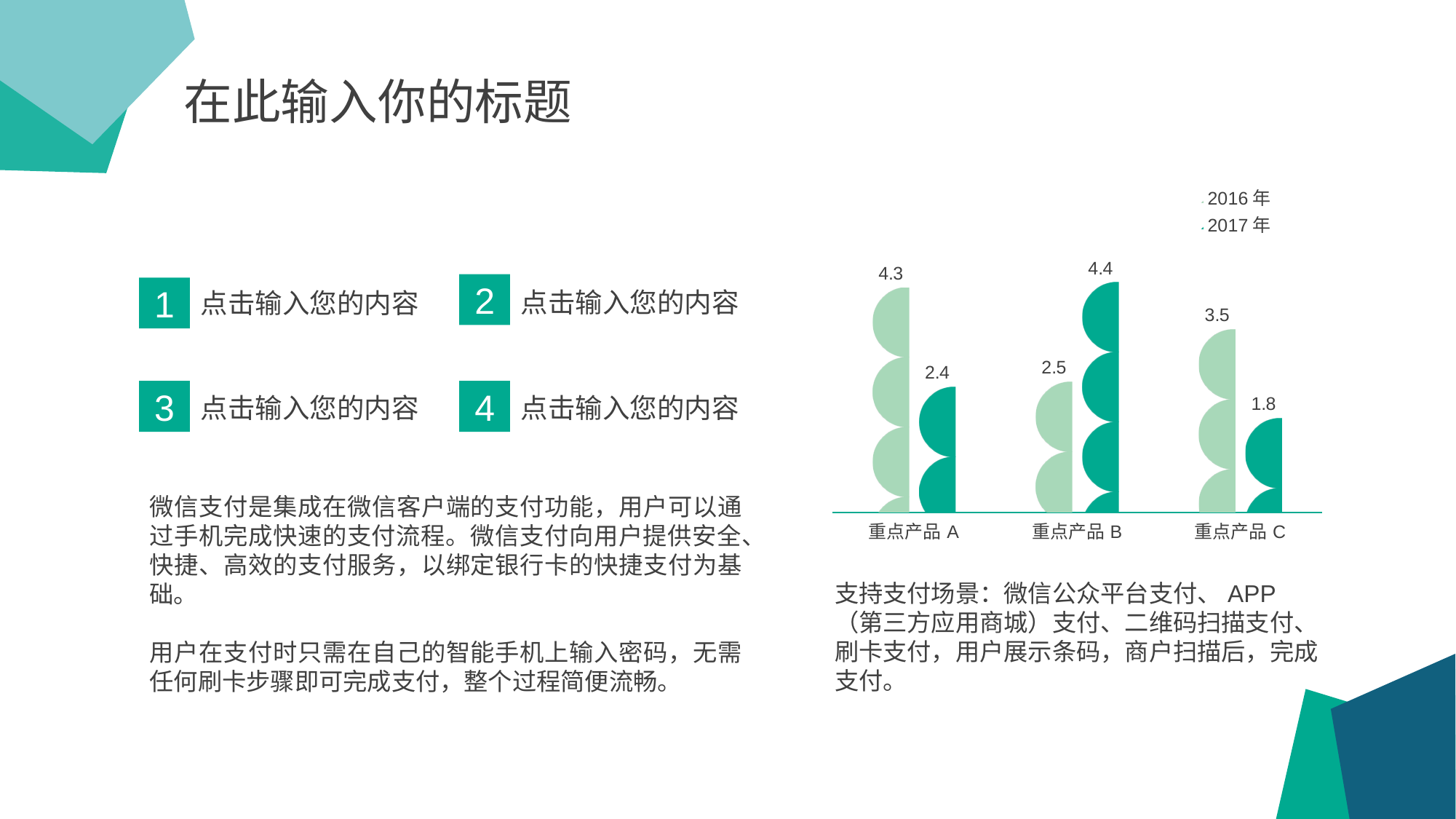

在此输入你的标题

### Chart

| Category | 2016年 | 2017年 |
|---|---|---|
| 重点产品A | 4.3 | 2.4 |
| 重点产品B | 2.5 | 4.4 |
| 重点产品C | 3.5 | 1.8 |
2
1
点击输入您的内容
点击输入您的内容
3
4
点击输入您的内容
点击输入您的内容
微信支付是集成在微信客户端的支付功能，用户可以通过手机完成快速的支付流程。微信支付向用户提供安全、快捷、高效的支付服务，以绑定银行卡的快捷支付为基础。
支持支付场景：微信公众平台支付、APP（第三方应用商城）支付、二维码扫描支付、刷卡支付，用户展示条码，商户扫描后，完成支付。
用户在支付时只需在自己的智能手机上输入密码，无需任何刷卡步骤即可完成支付，整个过程简便流畅。